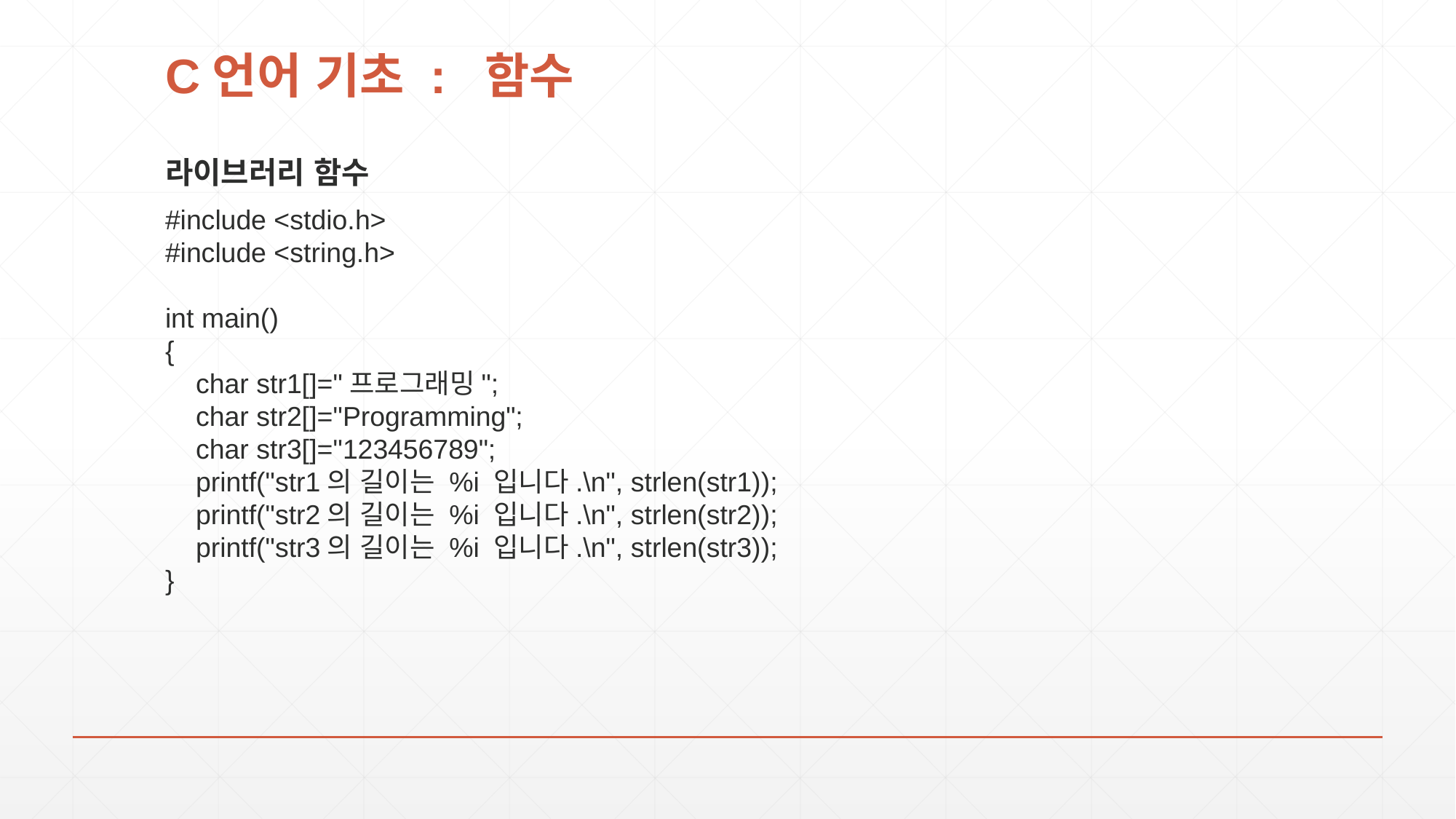

# C언어 기초 :  함수
라이브러리 함수
#include <stdio.h>
#include <string.h>

int main()
{
    char str1[]="프로그래밍";
    char str2[]="Programming";
    char str3[]="123456789";
    printf("str1의 길이는 %i 입니다.\n", strlen(str1));
    printf("str2의 길이는 %i 입니다.\n", strlen(str2));
    printf("str3의 길이는 %i 입니다.\n", strlen(str3));
}